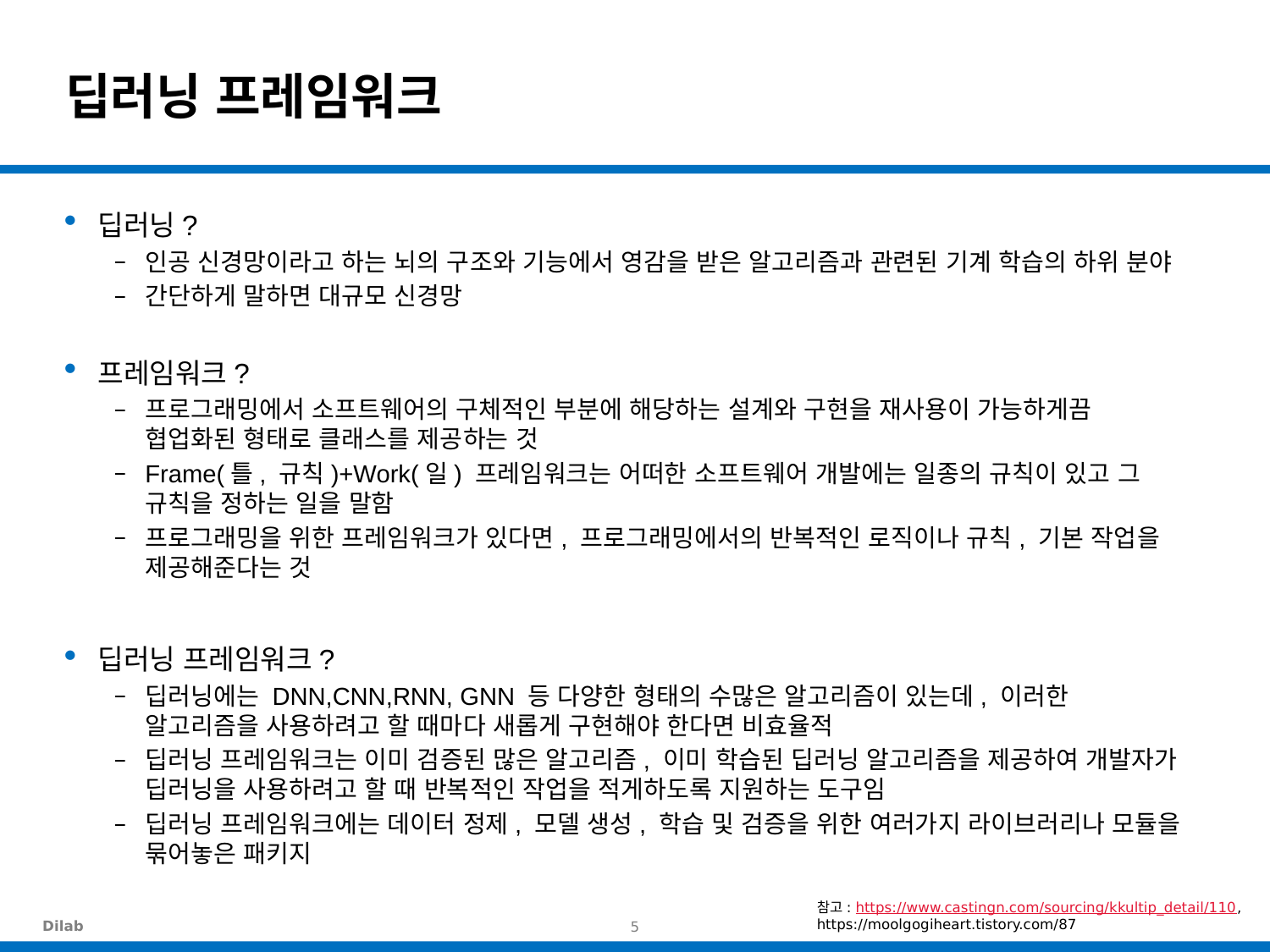

# 딥러닝 프레임워크
딥러닝?
인공 신경망이라고 하는 뇌의 구조와 기능에서 영감을 받은 알고리즘과 관련된 기계 학습의 하위 분야
간단하게 말하면 대규모 신경망

프레임워크?
프로그래밍에서 소프트웨어의 구체적인 부분에 해당하는 설계와 구현을 재사용이 가능하게끔 협업화된 형태로 클래스를 제공하는 것
Frame(틀, 규칙)+Work(일) 프레임워크는 어떠한 소프트웨어 개발에는 일종의 규칙이 있고 그 규칙을 정하는 일을 말함
프로그래밍을 위한 프레임워크가 있다면, 프로그래밍에서의 반복적인 로직이나 규칙, 기본 작업을 제공해준다는 것

딥러닝 프레임워크?
딥러닝에는 DNN,CNN,RNN, GNN 등 다양한 형태의 수많은 알고리즘이 있는데, 이러한 알고리즘을 사용하려고 할 때마다 새롭게 구현해야 한다면 비효율적
딥러닝 프레임워크는 이미 검증된 많은 알고리즘, 이미 학습된 딥러닝 알고리즘을 제공하여 개발자가 딥러닝을 사용하려고 할 때 반복적인 작업을 적게하도록 지원하는 도구임
딥러닝 프레임워크에는 데이터 정제, 모델 생성, 학습 및 검증을 위한 여러가지 라이브러리나 모듈을 묶어놓은 패키지
참고: https://www.castingn.com/sourcing/kkultip_detail/110,
https://moolgogiheart.tistory.com/87